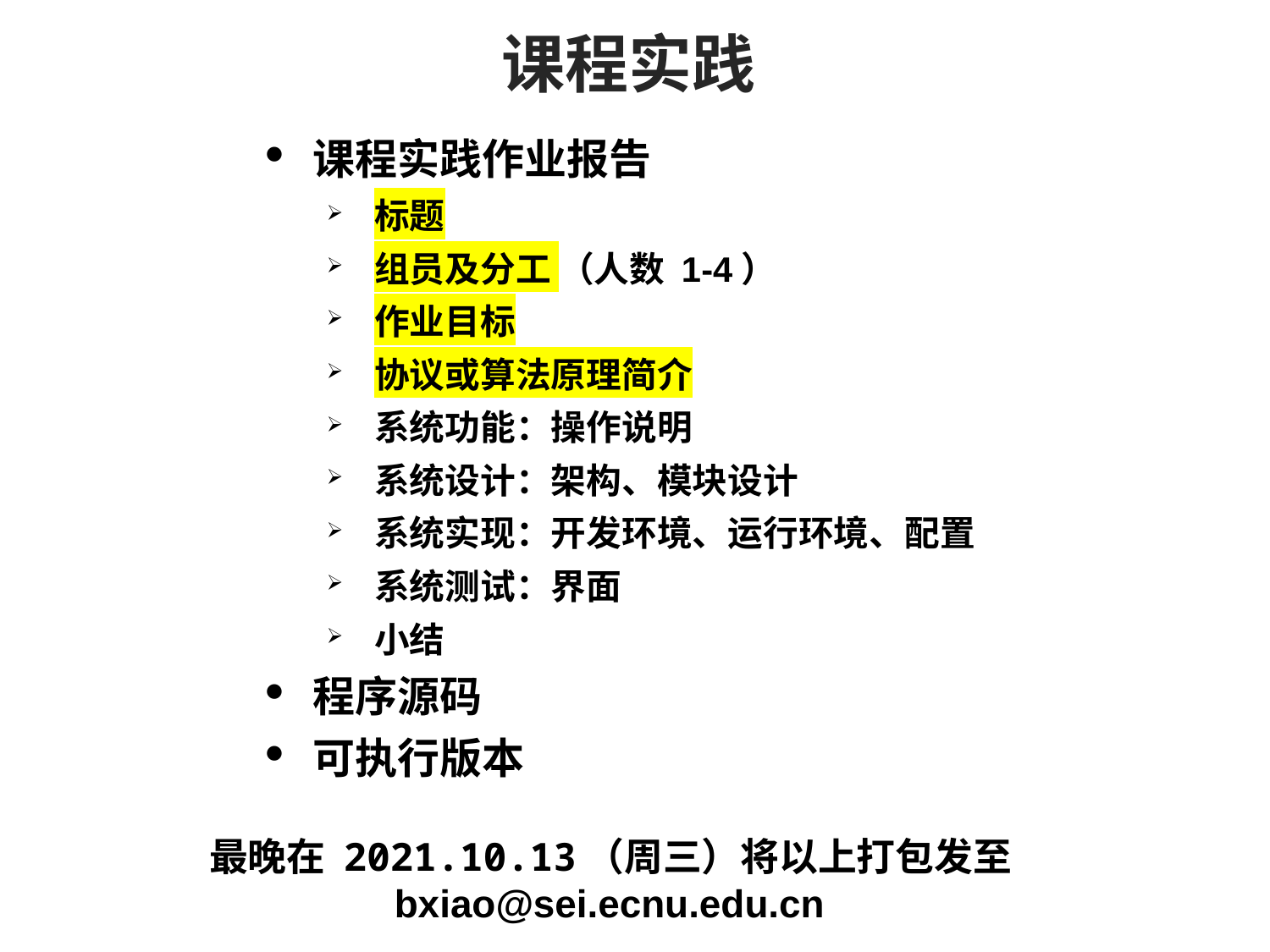

课程实践
课程实践作业报告
标题
组员及分工 （人数 1-4）
作业目标
协议或算法原理简介
系统功能：操作说明
系统设计：架构、模块设计
系统实现：开发环境、运行环境、配置
系统测试：界面
小结
程序源码
可执行版本
最晚在 2021.10.13（周三）将以上打包发至  bxiao@sei.ecnu.edu.cn